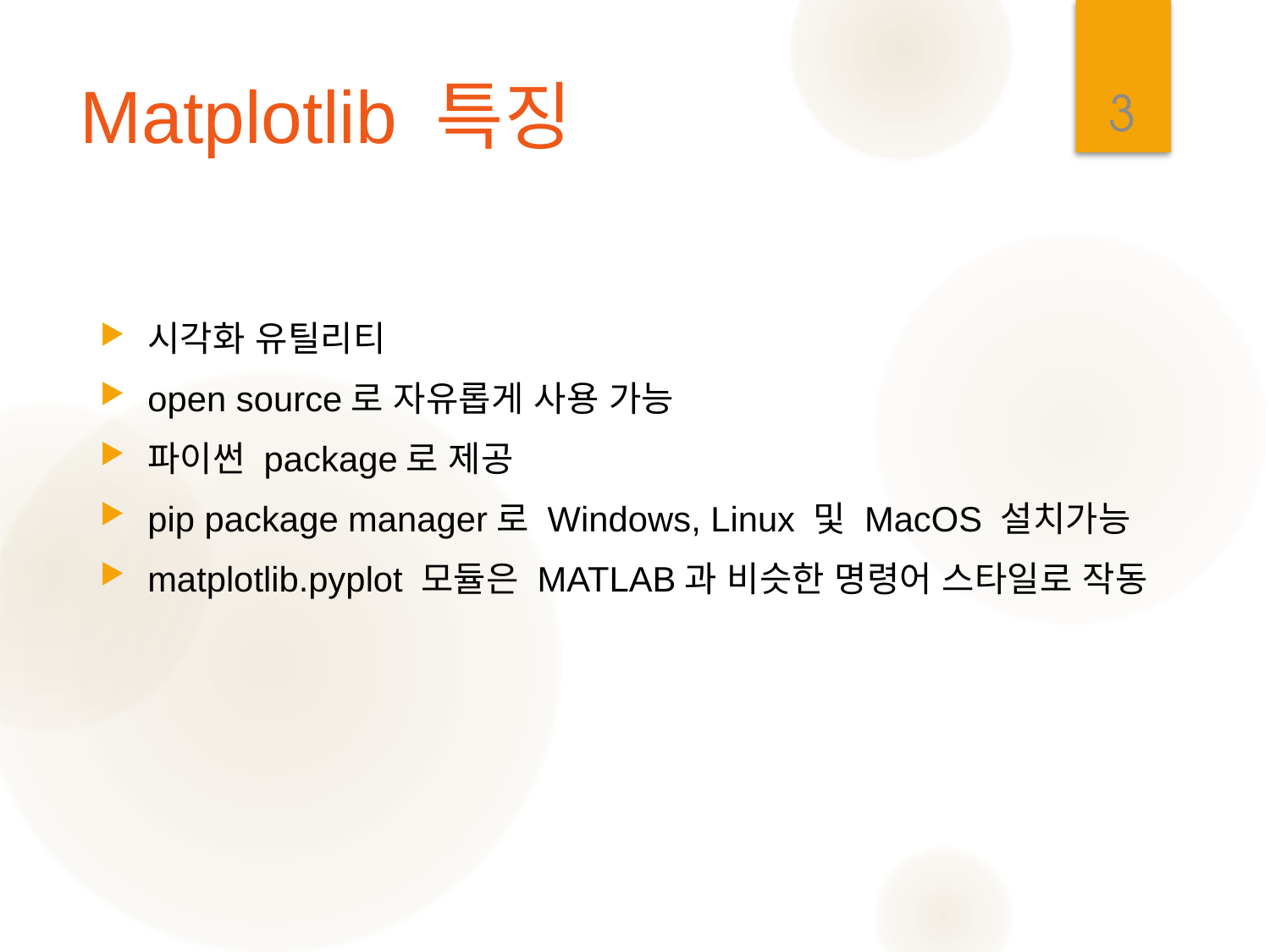

3
# Matplotlib 특징
시각화 유틸리티
open source로 자유롭게 사용 가능
파이썬 package로 제공
pip package manager로 Windows, Linux 및 MacOS 설치가능
matplotlib.pyplot 모듈은 MATLAB과 비슷한 명령어 스타일로 작동